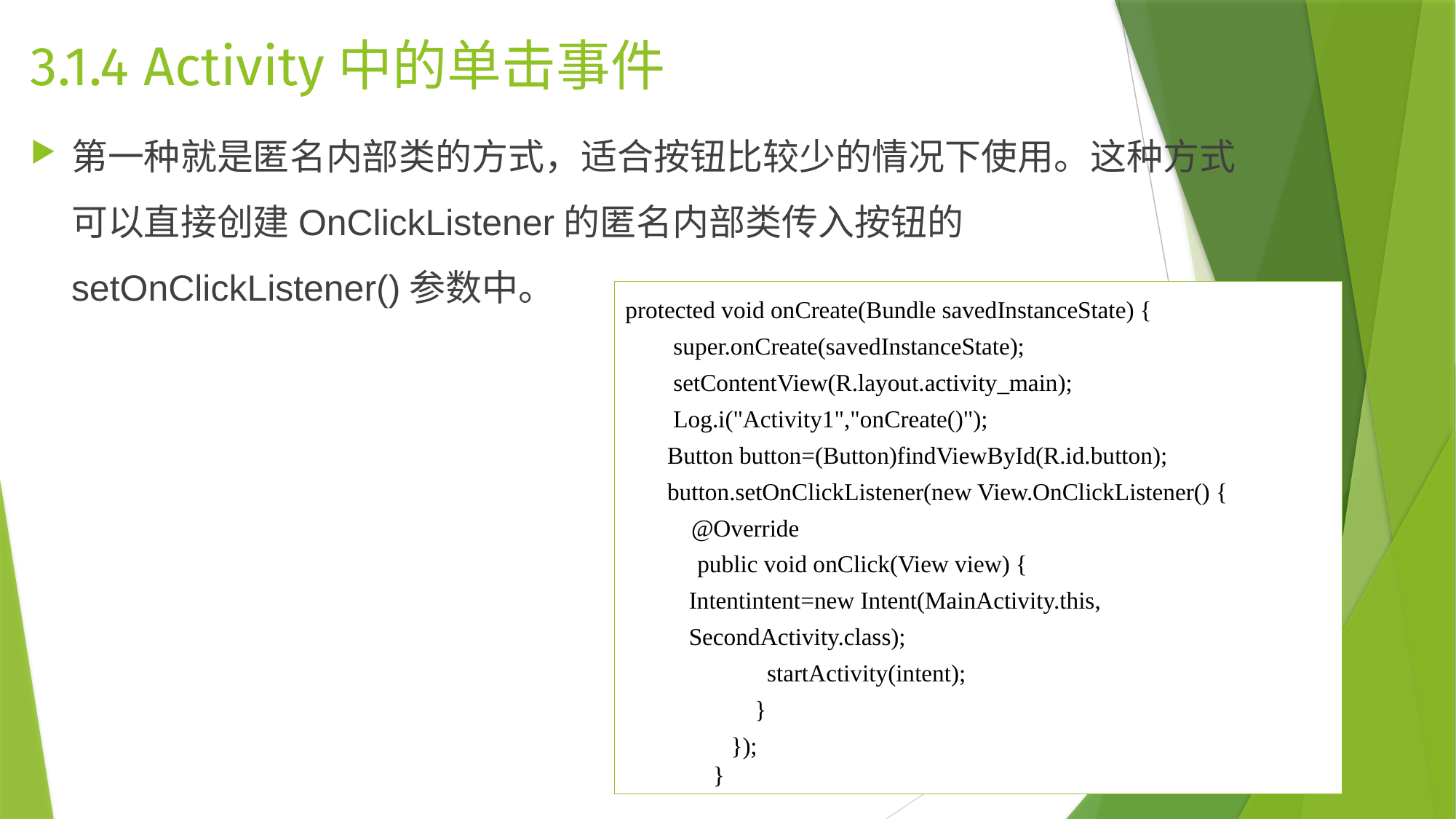

3.1.4 Activity中的单击事件
第一种就是匿名内部类的方式，适合按钮比较少的情况下使用。这种方式可以直接创建OnClickListener的匿名内部类传入按钮的setOnClickListener()参数中。
protected void onCreate(Bundle savedInstanceState) {
        super.onCreate(savedInstanceState);
        setContentView(R.layout.activity_main);
        Log.i("Activity1","onCreate()");
       Button button=(Button)findViewById(R.id.button);
       button.setOnClickListener(new View.OnClickListener() {
           @Override
            public void onClick(View view) {
Intentintent=new Intent(MainActivity.this,
SecondActivity.class);
             startActivity(intent);
           }
       });
    }